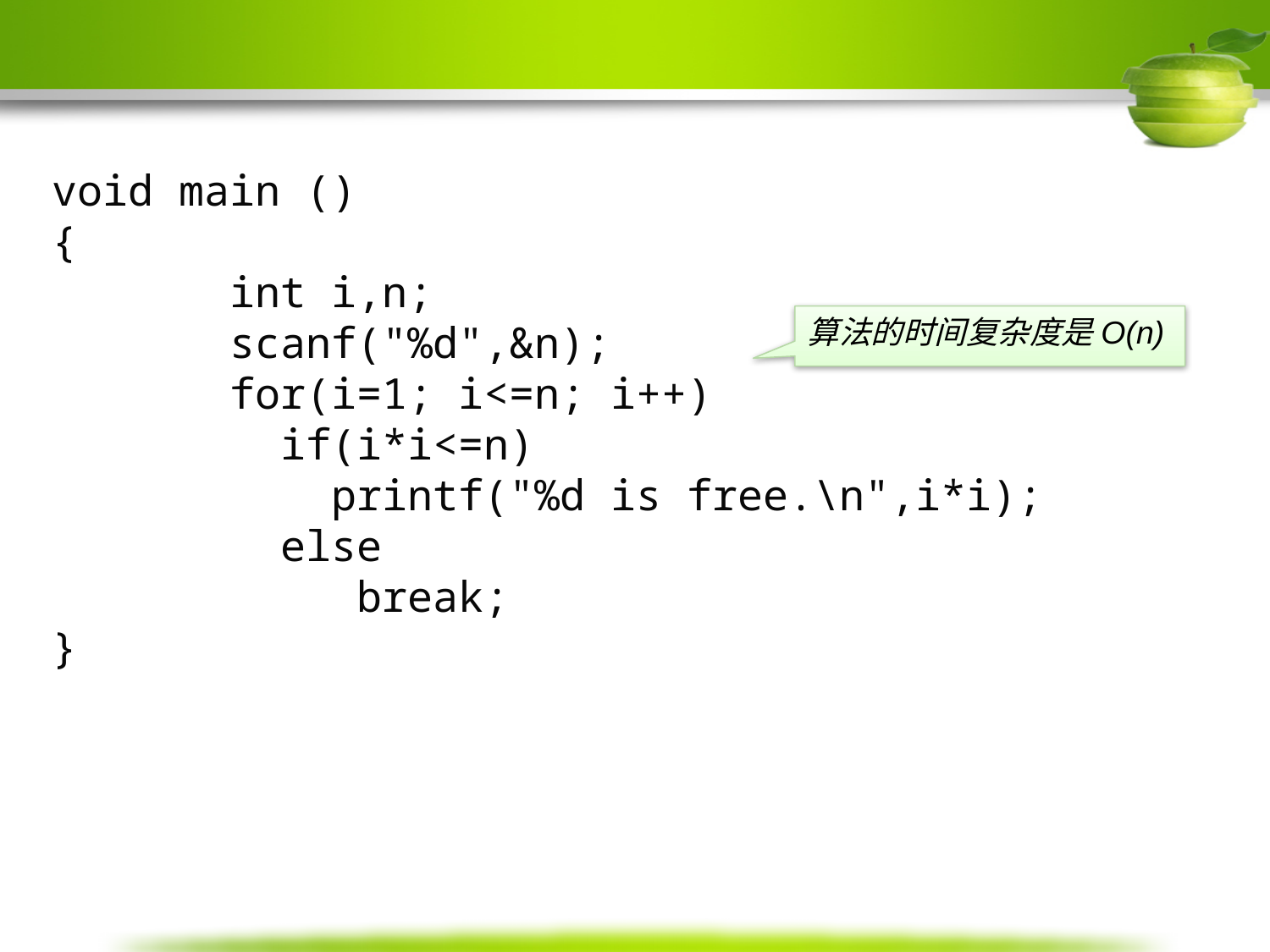

void main ()
{
       int i,n;
       scanf("%d",&n);
       for(i=1; i<=n; i++)
         if(i*i<=n)
           printf("%d is free.\n",i*i);
         else
            break;
}
算法的时间复杂度是O(n)